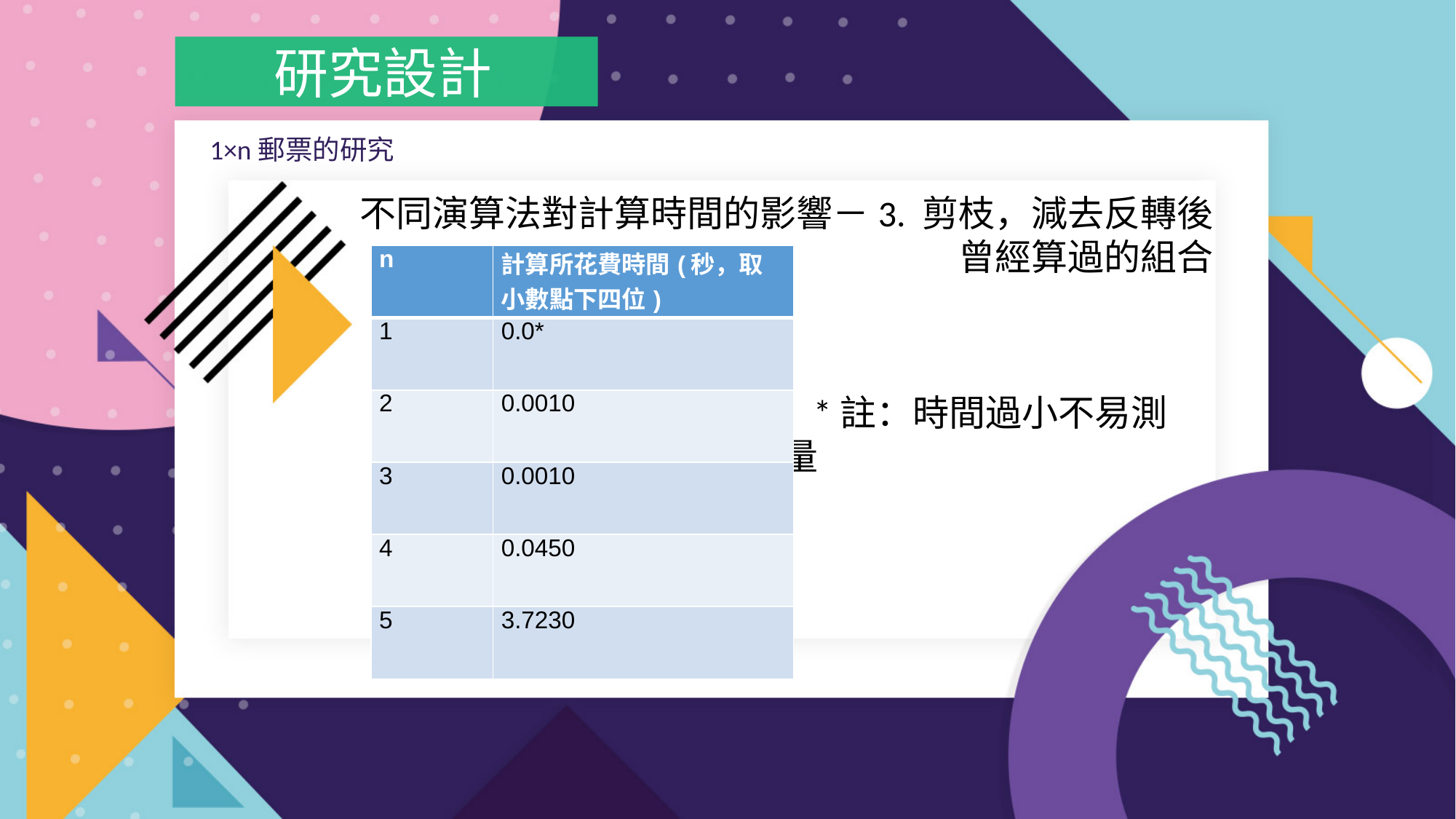

研究設計

1×n郵票的研究
不同演算法對計算時間的影響－3. 剪枝，減去反轉後曾經算過的組合
| n | 計算所花費時間(秒，取小數點下四位) |
| --- | --- |
| 1 | 0.0\* |
| 2 | 0.0010 |
| 3 | 0.0010 |
| 4 | 0.0450 |
| 5 | 3.7230 |
*註：時間過小不易測量